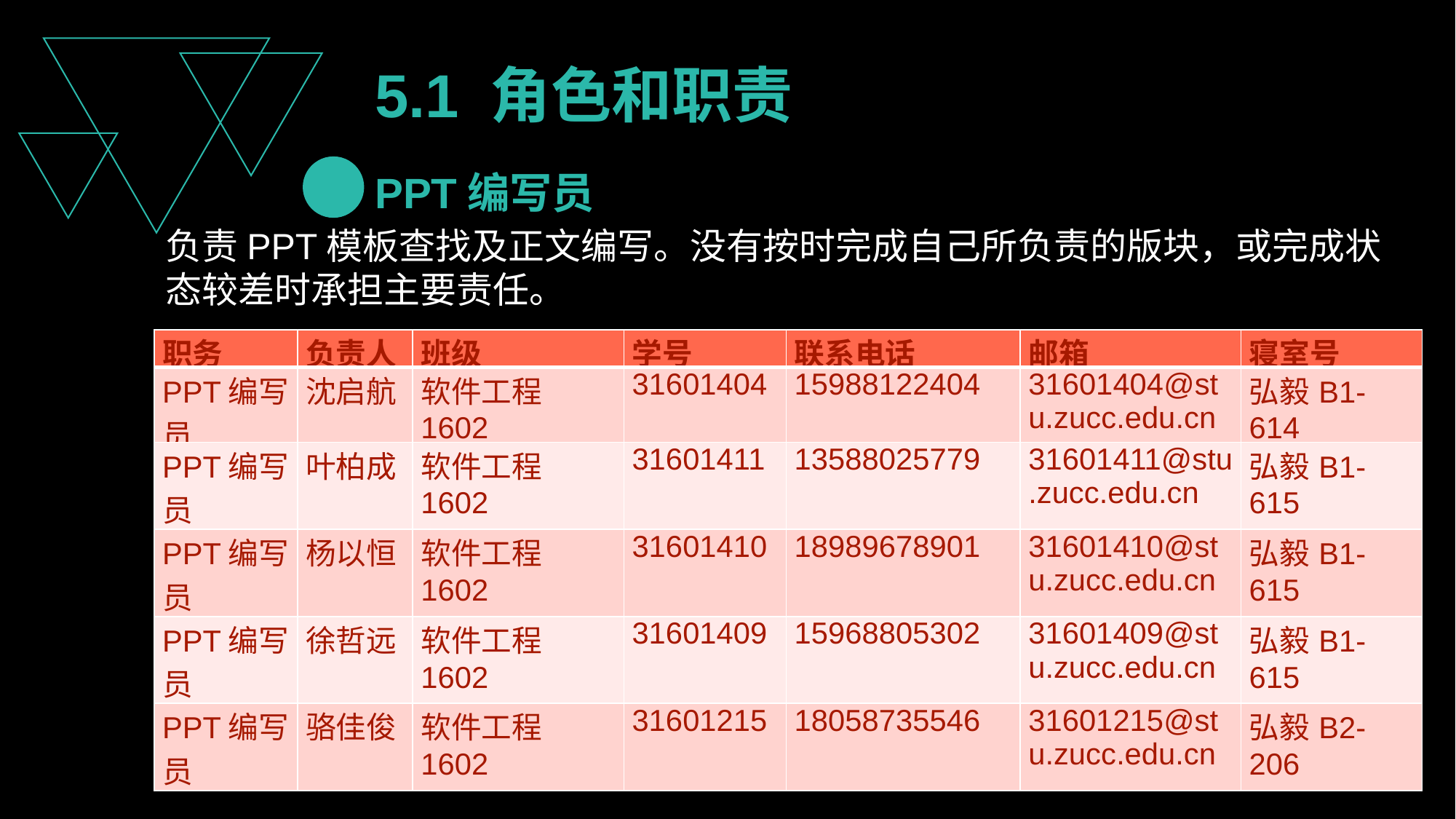

5.1 角色和职责

PPT编写员
负责PPT模板查找及正文编写。没有按时完成自己所负责的版块，或完成状态较差时承担主要责任。
| 职务 | 负责人 | 班级 | 学号 | 联系电话 | 邮箱 | 寝室号 |
| --- | --- | --- | --- | --- | --- | --- |
| PPT编写员 | 沈启航 | 软件工程1602 | 31601404 | 15988122404 | 31601404@stu.zucc.edu.cn | 弘毅B1-614 |
| PPT编写员 | 叶柏成 | 软件工程1602 | 31601411 | 13588025779 | 31601411@stu.zucc.edu.cn | 弘毅B1-615 |
| PPT编写员 | 杨以恒 | 软件工程1602 | 31601410 | 18989678901 | 31601410@stu.zucc.edu.cn | 弘毅B1-615 |
| PPT编写员 | 徐哲远 | 软件工程1602 | 31601409 | 15968805302 | 31601409@stu.zucc.edu.cn | 弘毅B1-615 |
| PPT编写员 | 骆佳俊 | 软件工程1602 | 31601215 | 18058735546 | 31601215@stu.zucc.edu.cn | 弘毅B2-206 |
2014